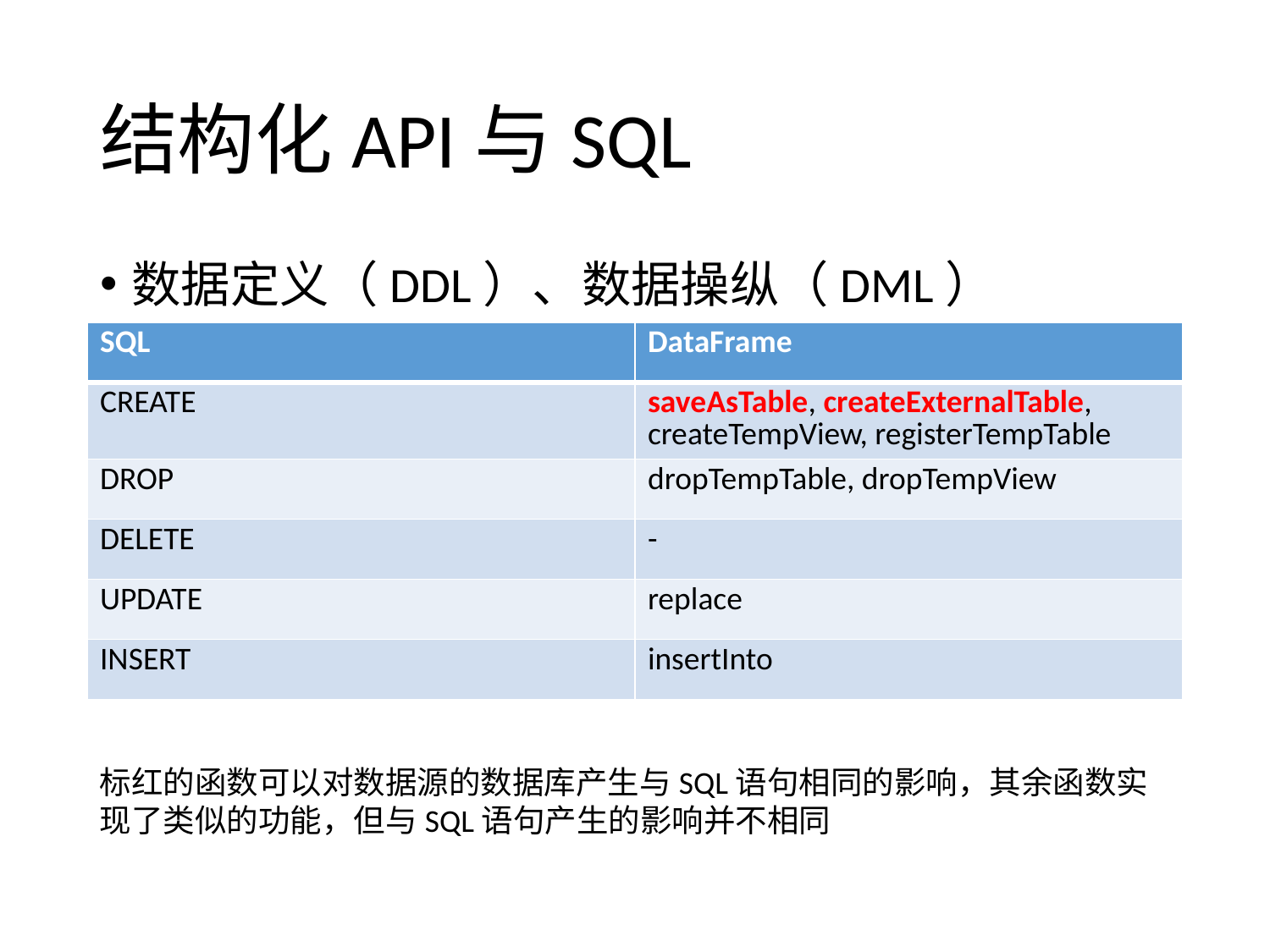

# 结构化API与SQL
数据定义（DDL）、数据操纵（DML）
| SQL | DataFrame |
| --- | --- |
| CREATE | saveAsTable, createExternalTable, createTempView, registerTempTable |
| DROP | dropTempTable, dropTempView |
| DELETE | - |
| UPDATE | replace |
| INSERT | insertInto |
标红的函数可以对数据源的数据库产生与SQL语句相同的影响，其余函数实现了类似的功能，但与SQL语句产生的影响并不相同